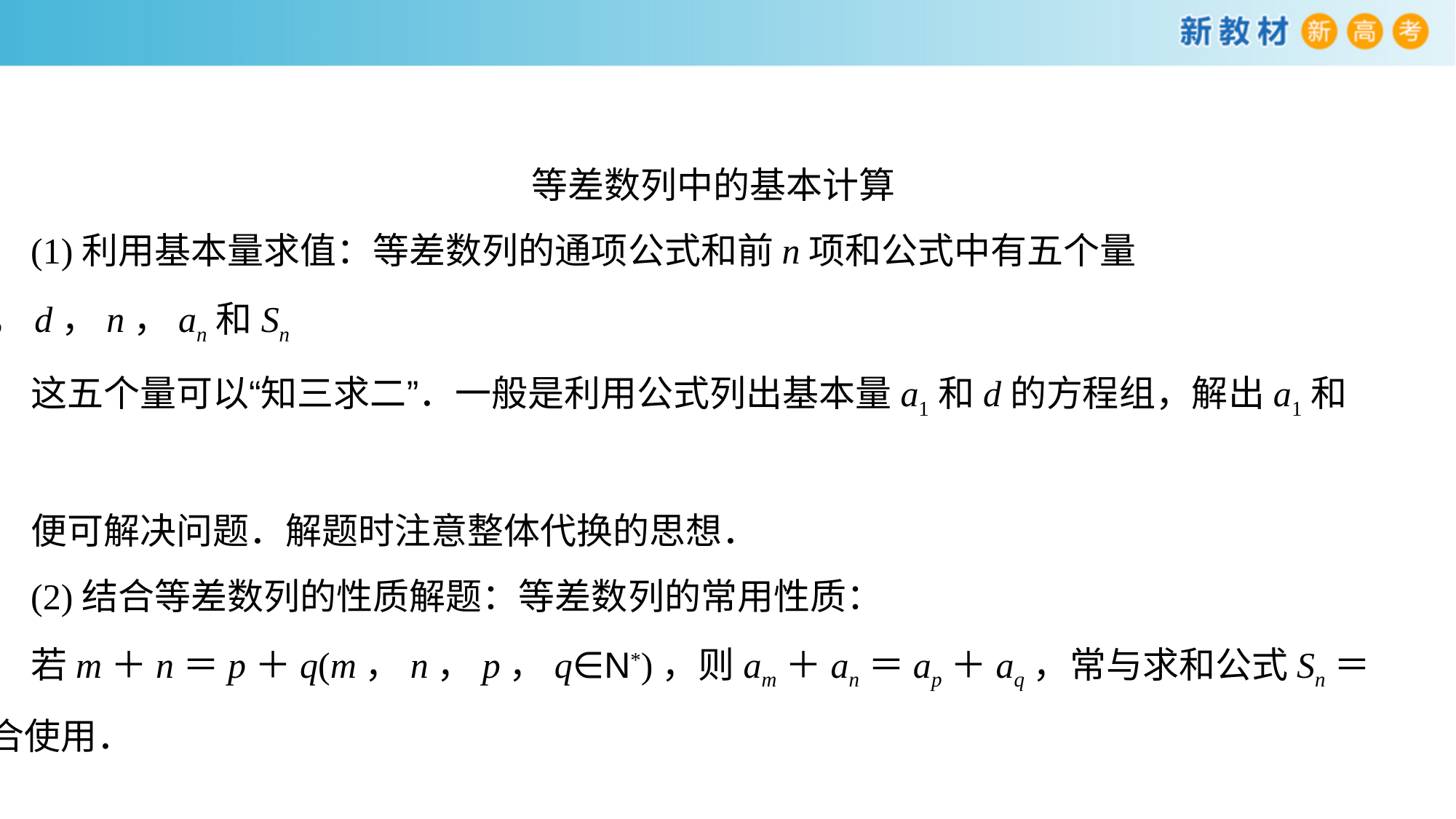

等差数列中的基本计算
(1)利用基本量求值：等差数列的通项公式和前n项和公式中有五个量a1，d，n，an和Sn
这五个量可以“知三求二”．一般是利用公式列出基本量a1和d的方程组，解出a1和d，
便可解决问题．解题时注意整体代换的思想．
(2)结合等差数列的性质解题：等差数列的常用性质：
若m＋n＝p＋q(m，n，p，q∈N*)，则am＋an＝ap＋aq，常与求和公式Sn＝结合使用．